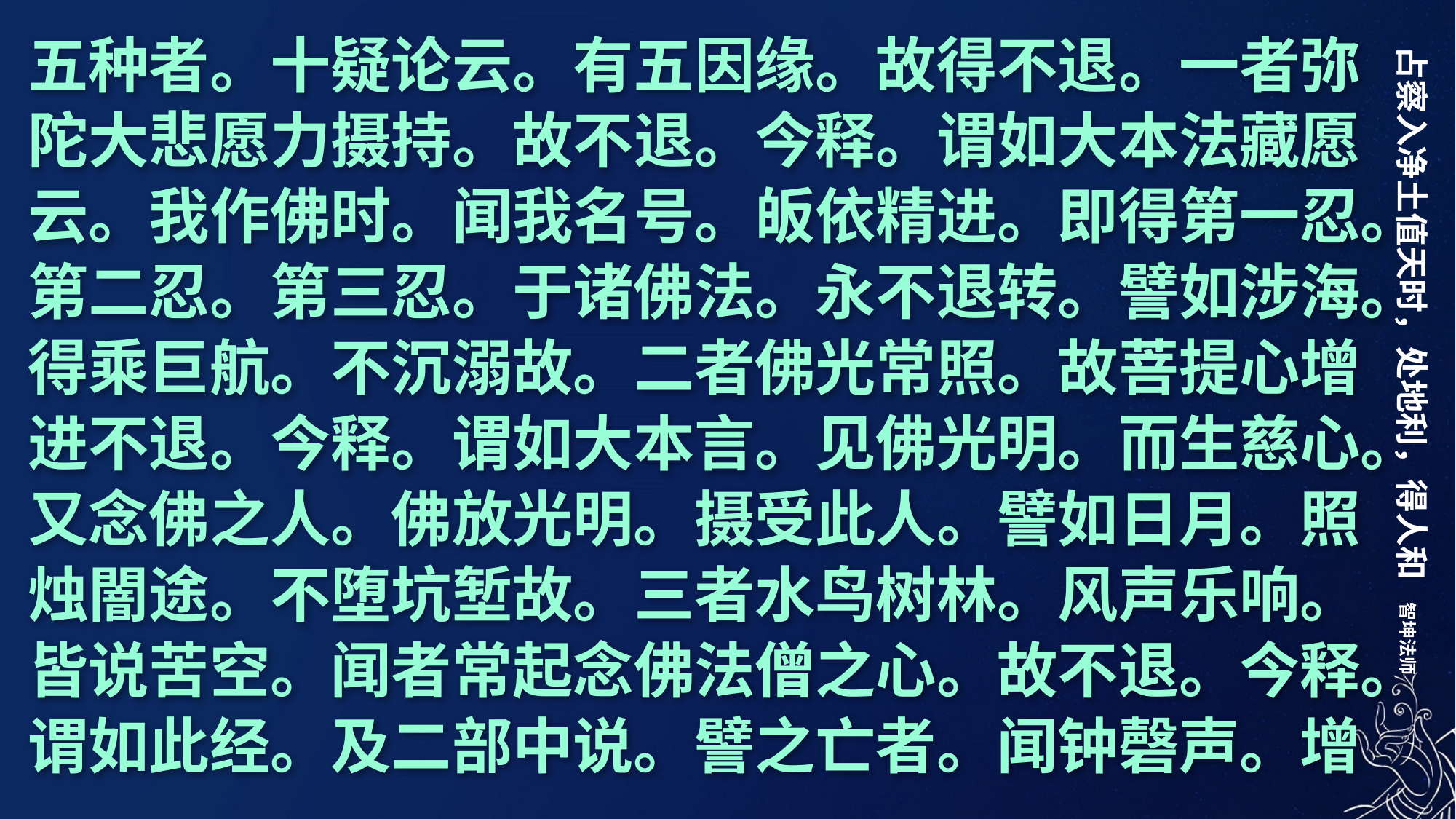

五种者。十疑论云。有五因缘。故得不退。一者弥陀大悲愿力摄持。故不退。今释。谓如大本法藏愿云。我作佛时。闻我名号。皈依精进。即得第一忍。第二忍。第三忍。于诸佛法。永不退转。譬如涉海。得乘巨航。不沉溺故。二者佛光常照。故菩提心增进不退。今释。谓如大本言。见佛光明。而生慈心。又念佛之人。佛放光明。摄受此人。譬如日月。照烛闇途。不堕坑堑故。三者水鸟树林。风声乐响。皆说苦空。闻者常起念佛法僧之心。故不退。今释。谓如此经。及二部中说。譬之亡者。闻钟磬声。增